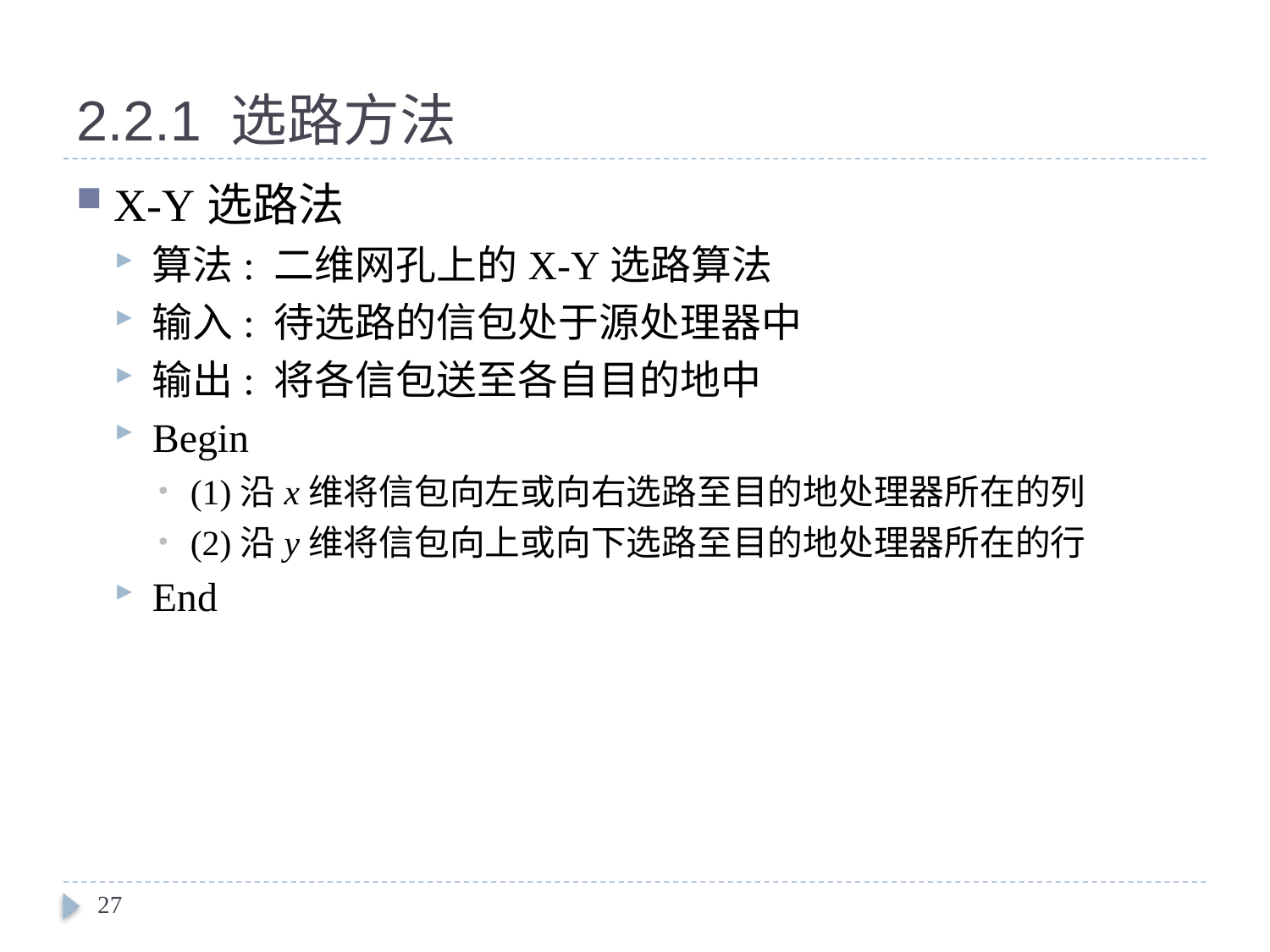

# 2.2.1 选路方法
X-Y选路法
算法: 二维网孔上的X-Y选路算法
输入: 待选路的信包处于源处理器中
输出: 将各信包送至各自目的地中
Begin
(1)沿x维将信包向左或向右选路至目的地处理器所在的列
(2)沿y维将信包向上或向下选路至目的地处理器所在的行
End
27